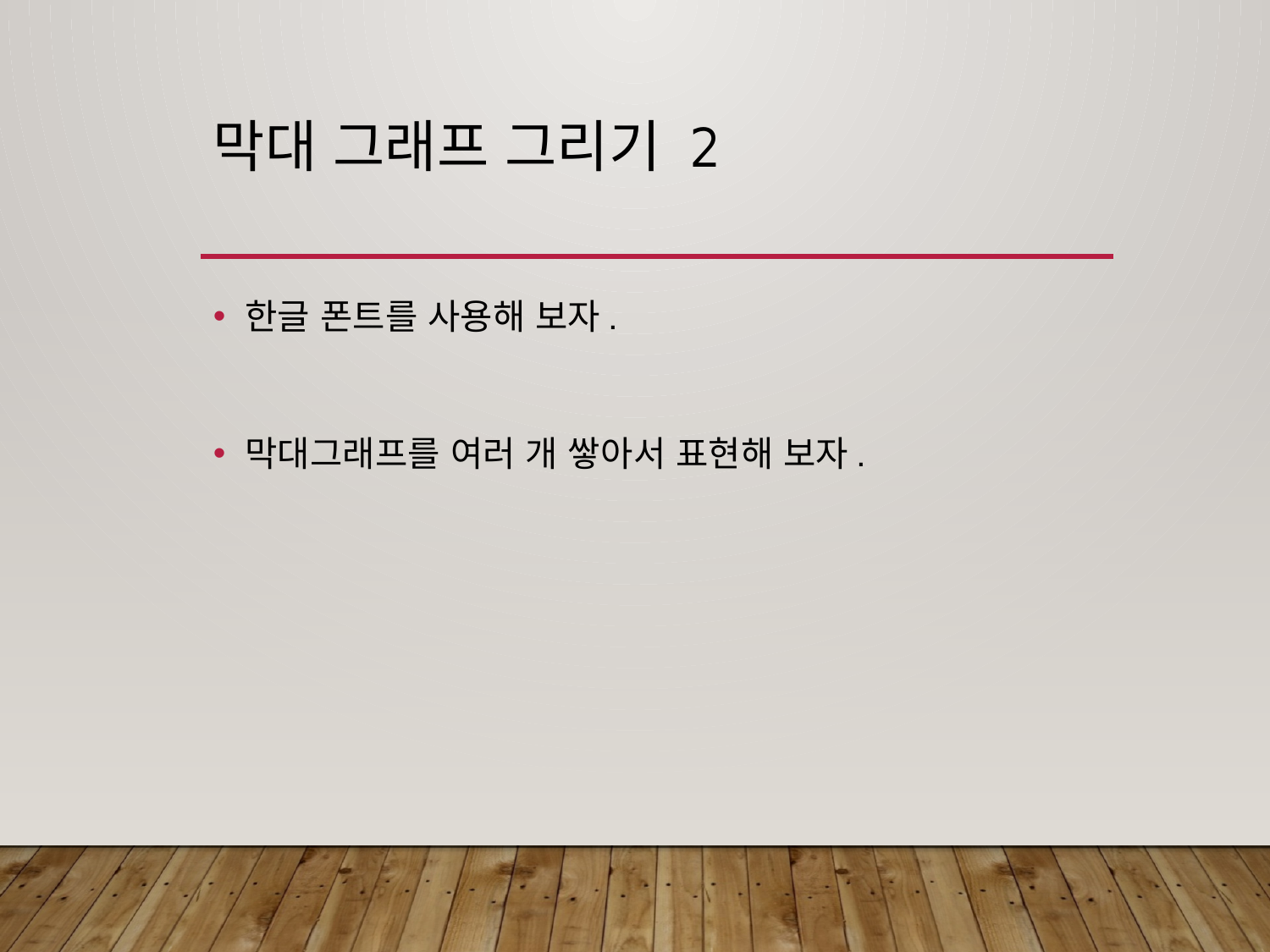

# 막대 그래프 그리기 2
한글 폰트를 사용해 보자.

막대그래프를 여러 개 쌓아서 표현해 보자.